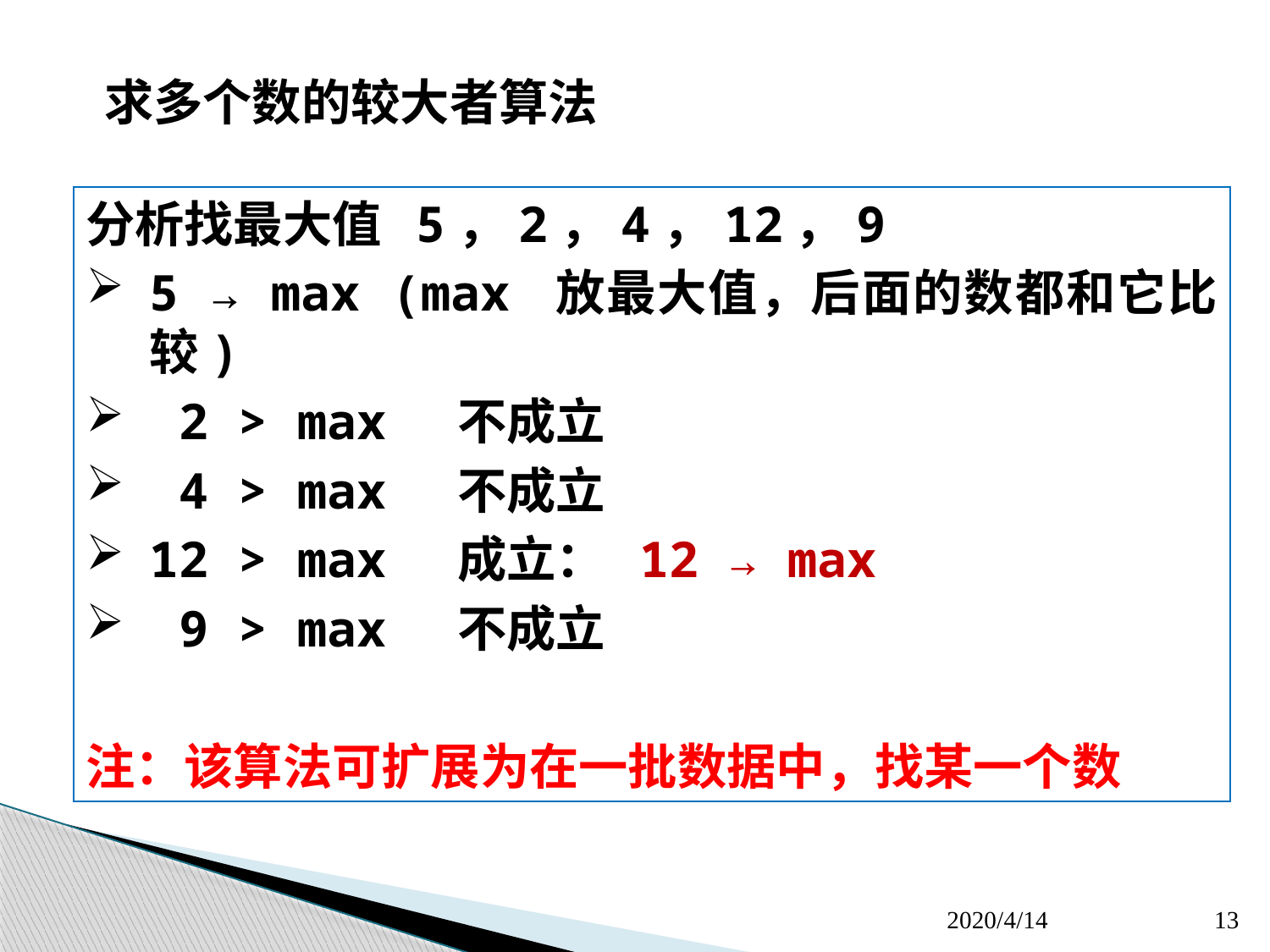

求多个数的较大者算法

分析找最大值  5，2，4，12，9
5 → max (max 放最大值，后面的数都和它比较)
 2 > max  不成立
 4 > max  不成立
12 > max  成立：  12 → max
 9 > max  不成立

注：该算法可扩展为在一批数据中，找某一个数

2020/4/14
13